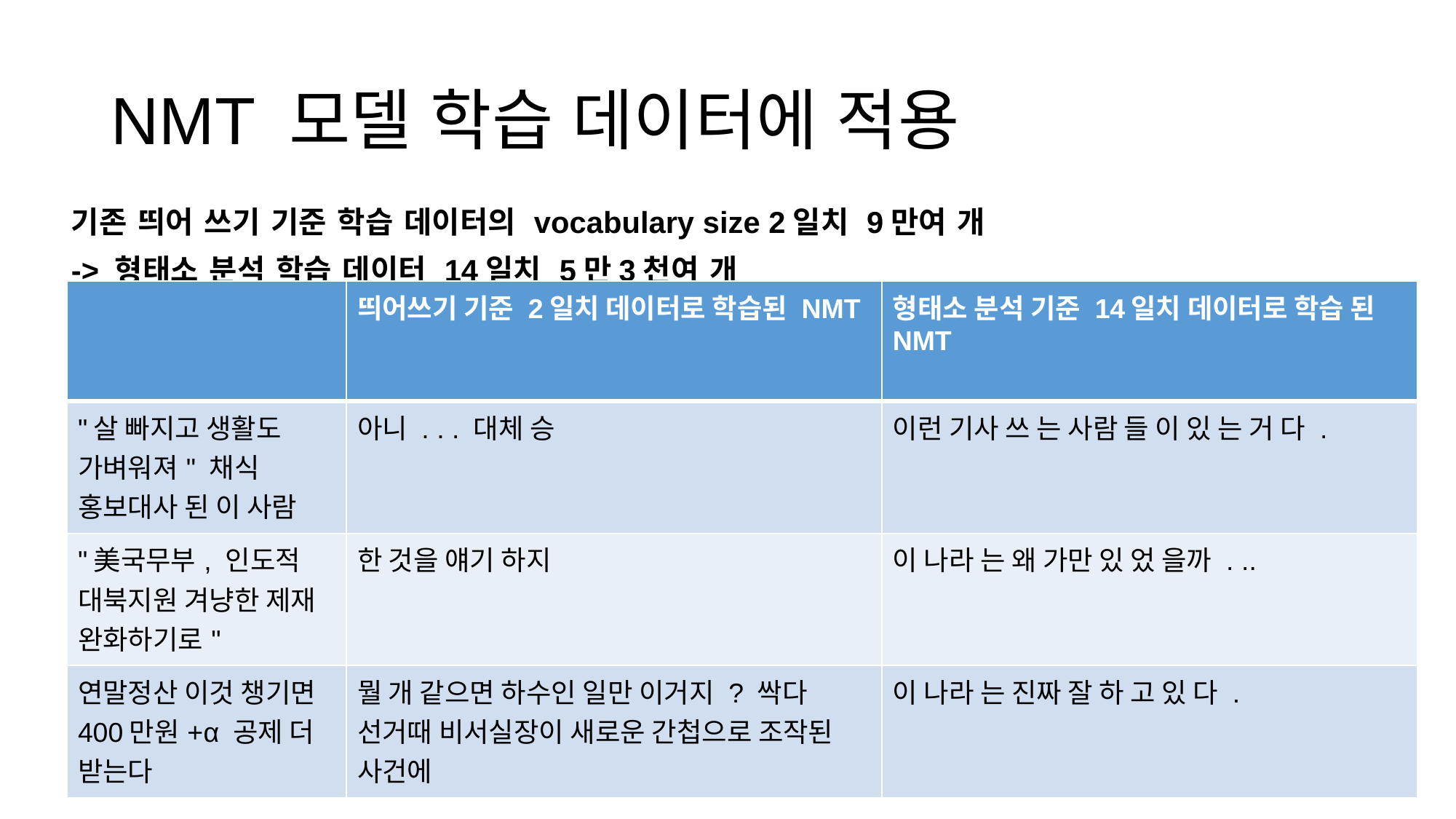

NMT 모델 학습 데이터에 적용
기존 띄어 쓰기 기준 학습 데이터의 vocabulary size 2일치 9만여 개
-> 형태소 분석 학습 데이터 14일치 5만3천여 개

|  | 띄어쓰기 기준 2일치 데이터로 학습된 NMT | 형태소 분석 기준 14일치 데이터로 학습 된 NMT |
| --- | --- | --- |
| "살 빠지고 생활도 가벼워져" 채식 홍보대사 된 이 사람 | 아니 . . . 대체 승 | 이런 기사 쓰 는 사람 들 이 있 는 거 다 . |
| "美국무부, 인도적 대북지원 겨냥한 제재 완화하기로" | 한 것을 얘기 하지 | 이 나라 는 왜 가만 있 었 을까 . .. |
| 연말정산 이것 챙기면 400만원+α 공제 더 받는다 | 뭘 개 같으면 하수인 일만 이거지 ? 싹다 선거때 비서실장이 새로운 간첩으로 조작된 사건에 | 이 나라 는 진짜 잘 하 고 있 다 . |